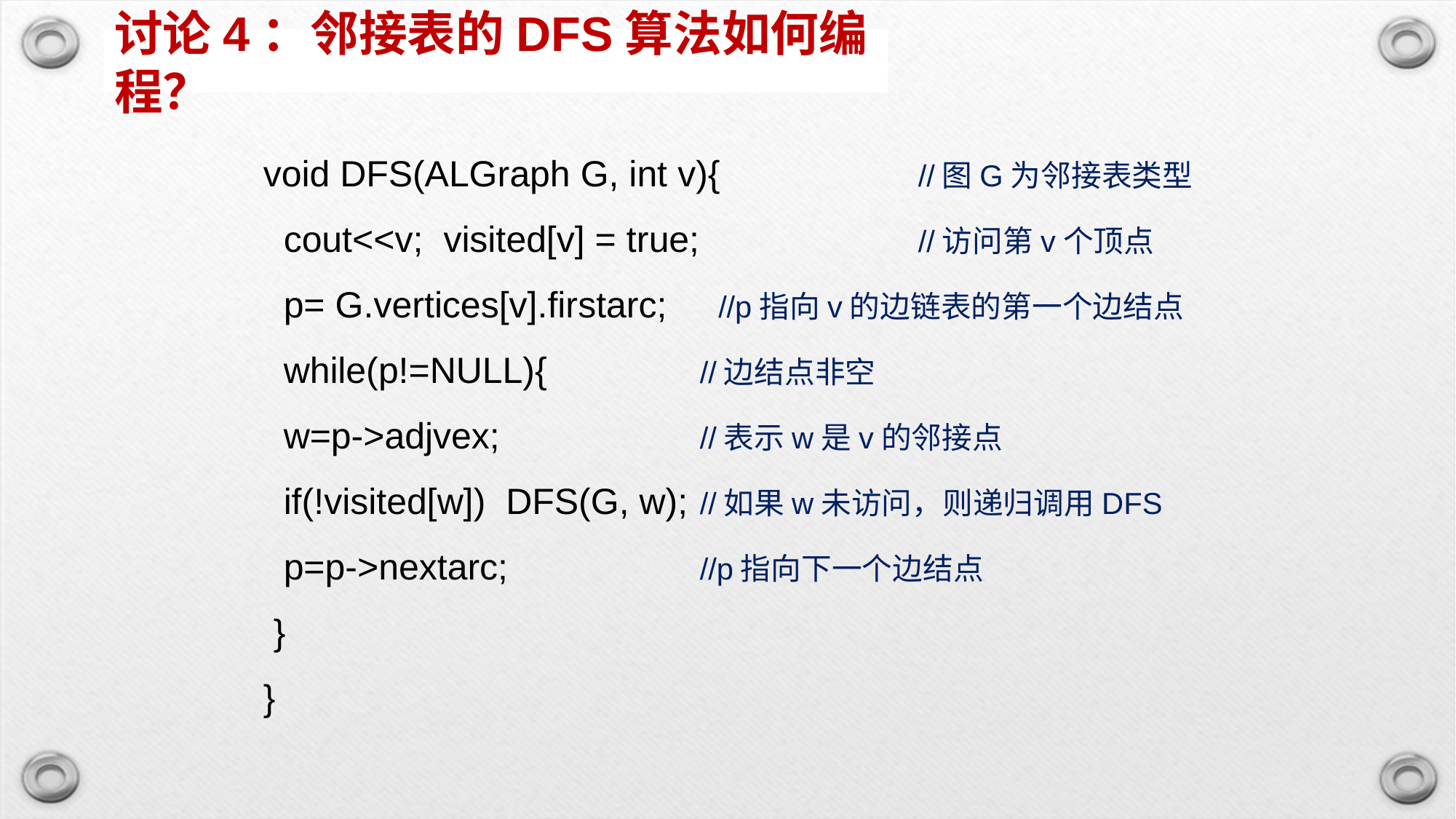

讨论4：邻接表的DFS算法如何编程？
void DFS(ALGraph G, int v){        		//图G为邻接表类型
  cout<<v;  visited[v] = true;    		//访问第v个顶点
  p= G.vertices[v].firstarc;     //p指向v的边链表的第一个边结点
  while(p!=NULL){              	//边结点非空
  w=p->adjvex;               	//表示w是v的邻接点
  if(!visited[w])  DFS(G, w); 	//如果w未访问，则递归调用DFS
  p=p->nextarc;                	//p指向下一个边结点
 }
}